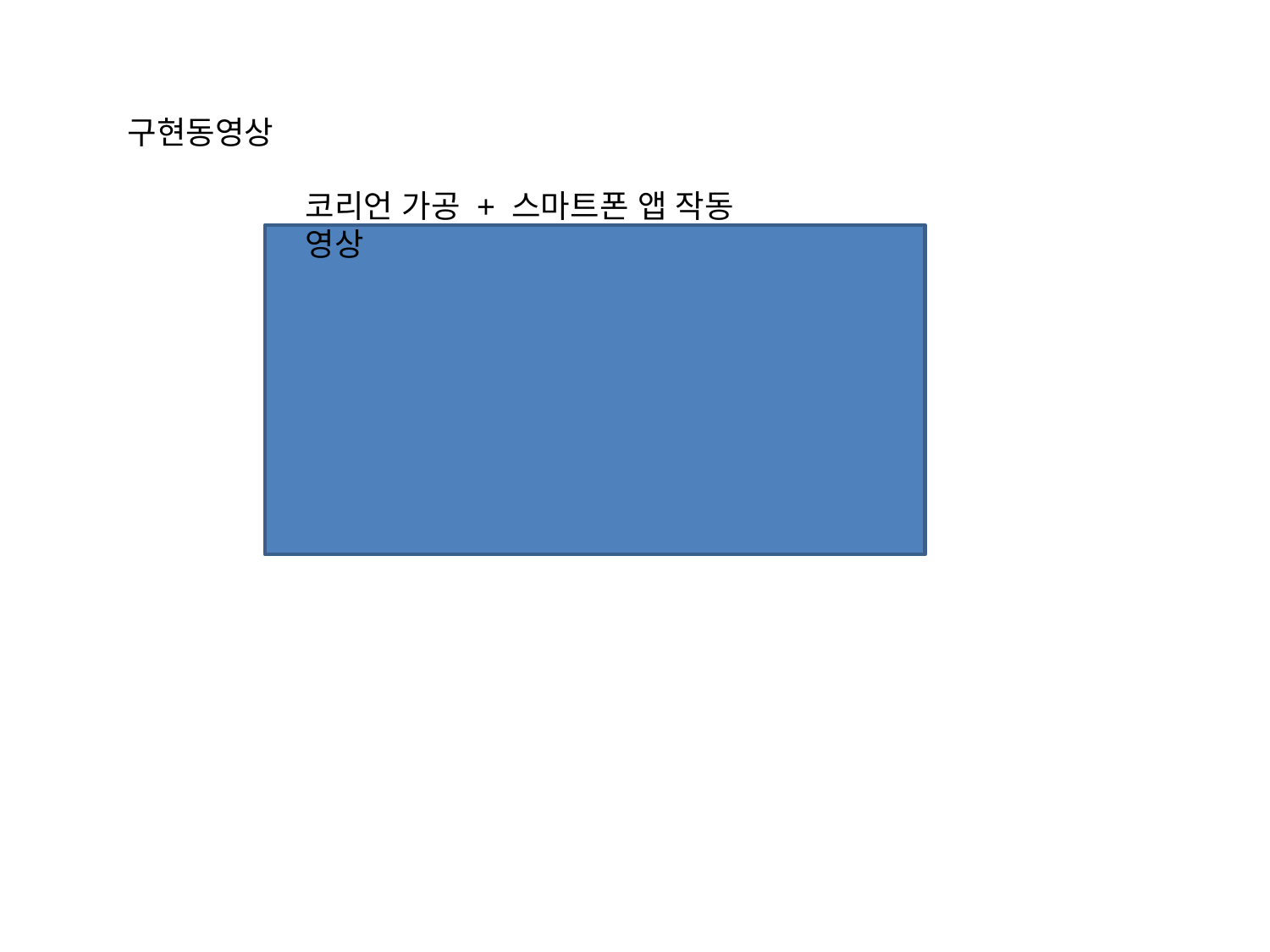

구현동영상
코리언 가공 + 스마트폰 앱 작동 영상